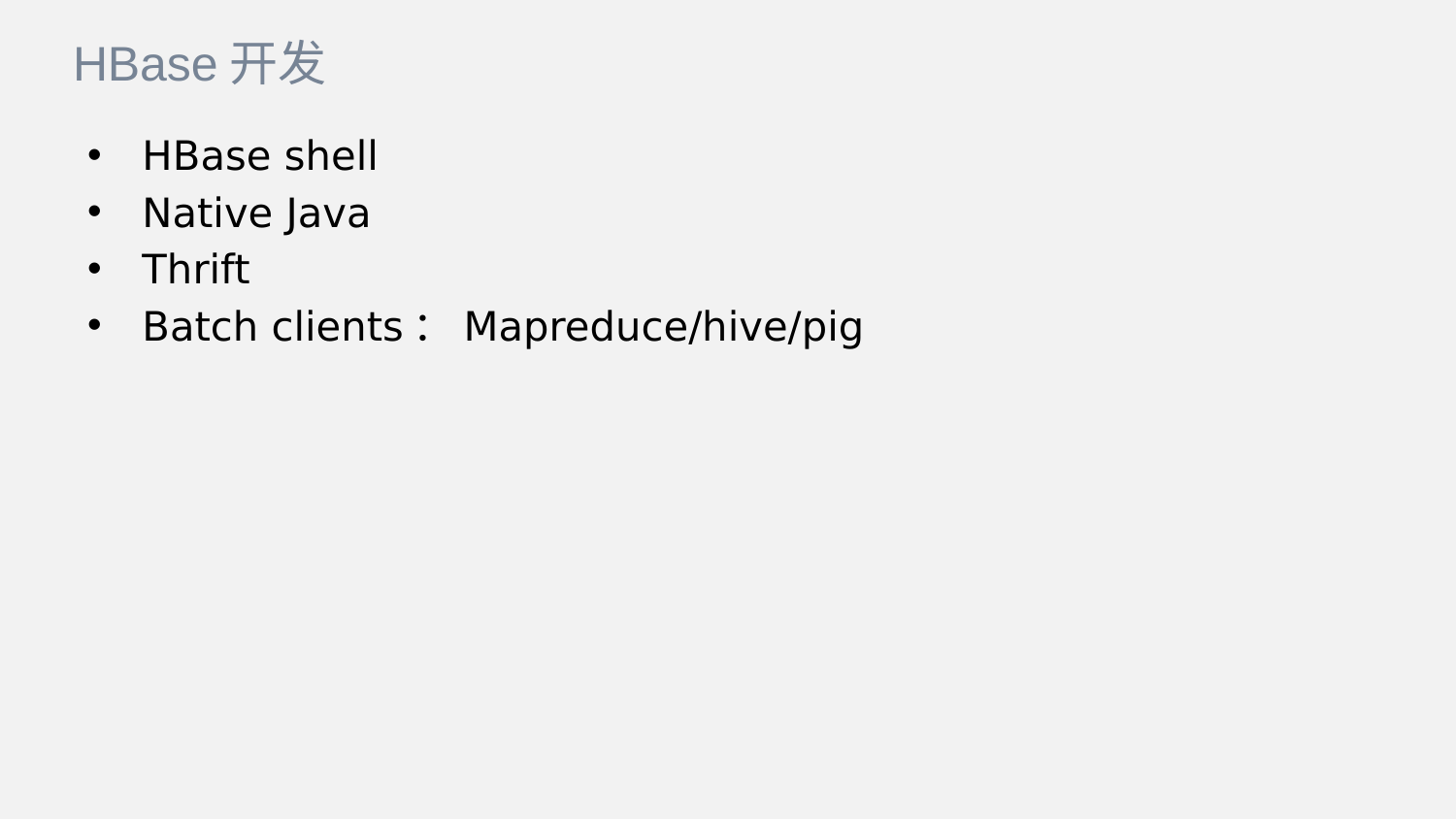

HBase开发
HBase shell
Native Java
Thrift
Batch clients：Mapreduce/hive/pig